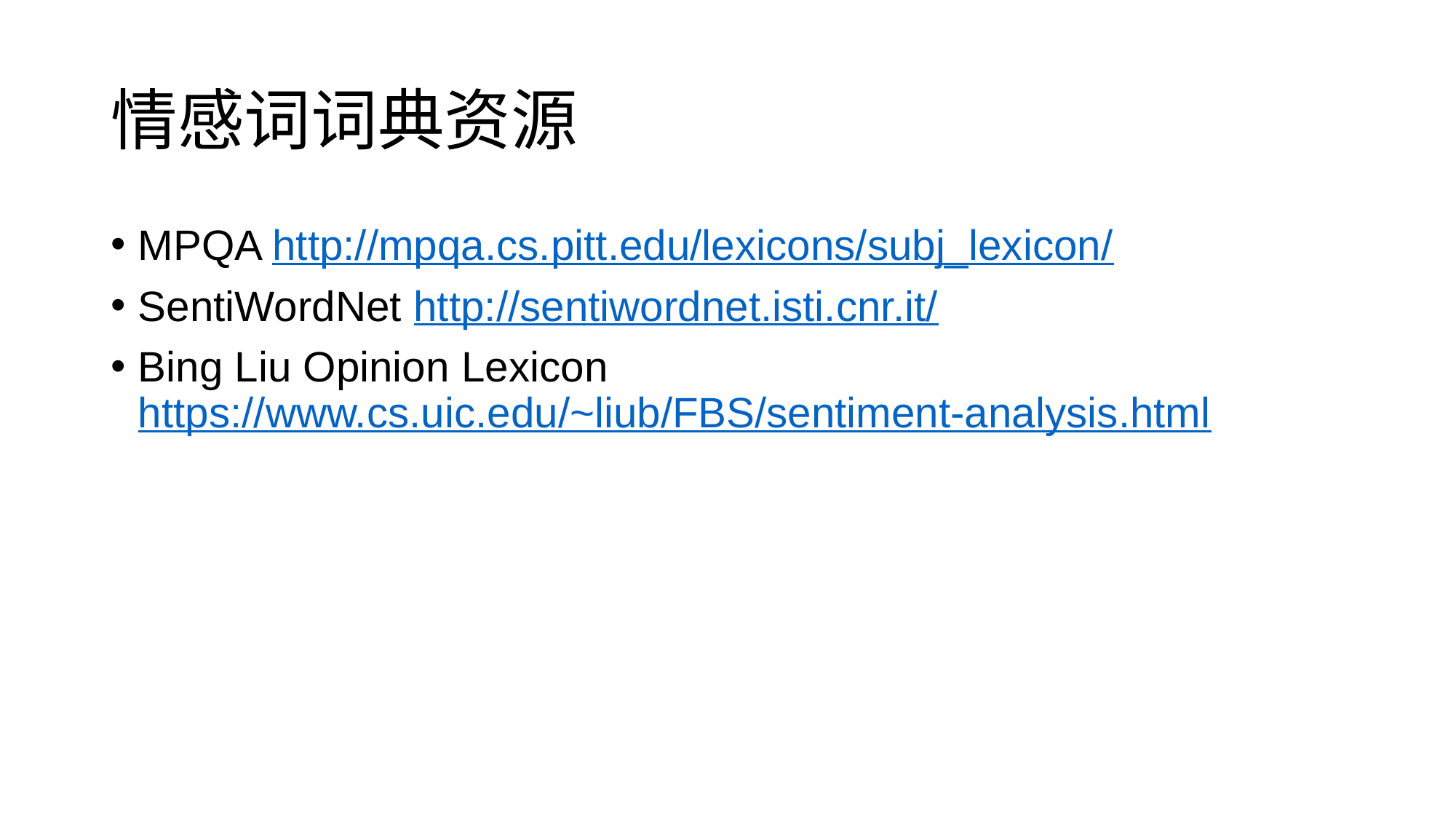

# 情感词词典资源
MPQA http://mpqa.cs.pitt.edu/lexicons/subj_lexicon/
SentiWordNet http://sentiwordnet.isti.cnr.it/
Bing Liu Opinion Lexicon https://www.cs.uic.edu/~liub/FBS/sentiment-analysis.html